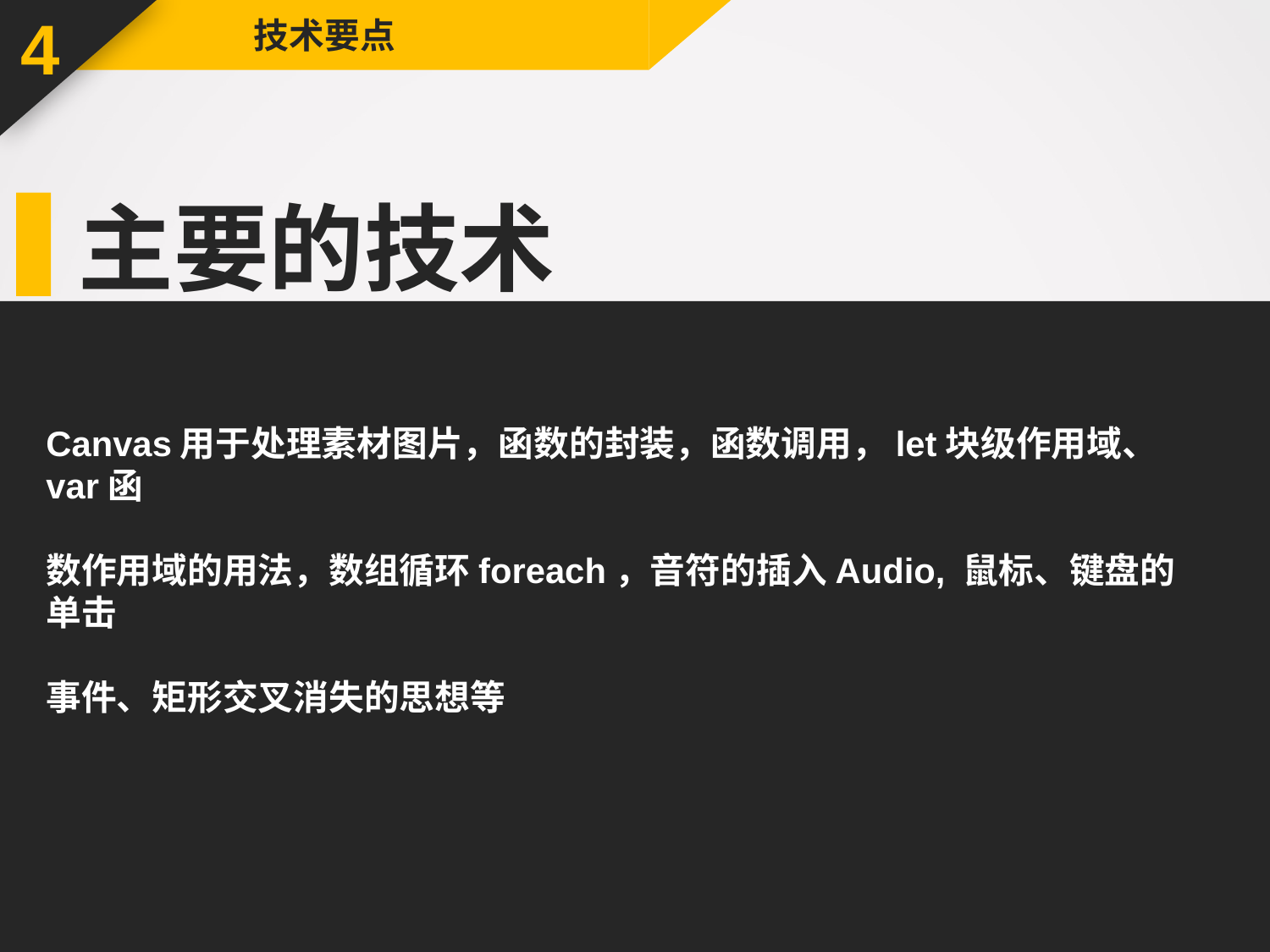

4

技术要点

  主要的技术

Canvas用于处理素材图片，函数的封装，函数调用，let块级作用域、var函

数作用域的用法，数组循环foreach，音符的插入Audio, 鼠标、键盘的单击

事件、矩形交叉消失的思想等